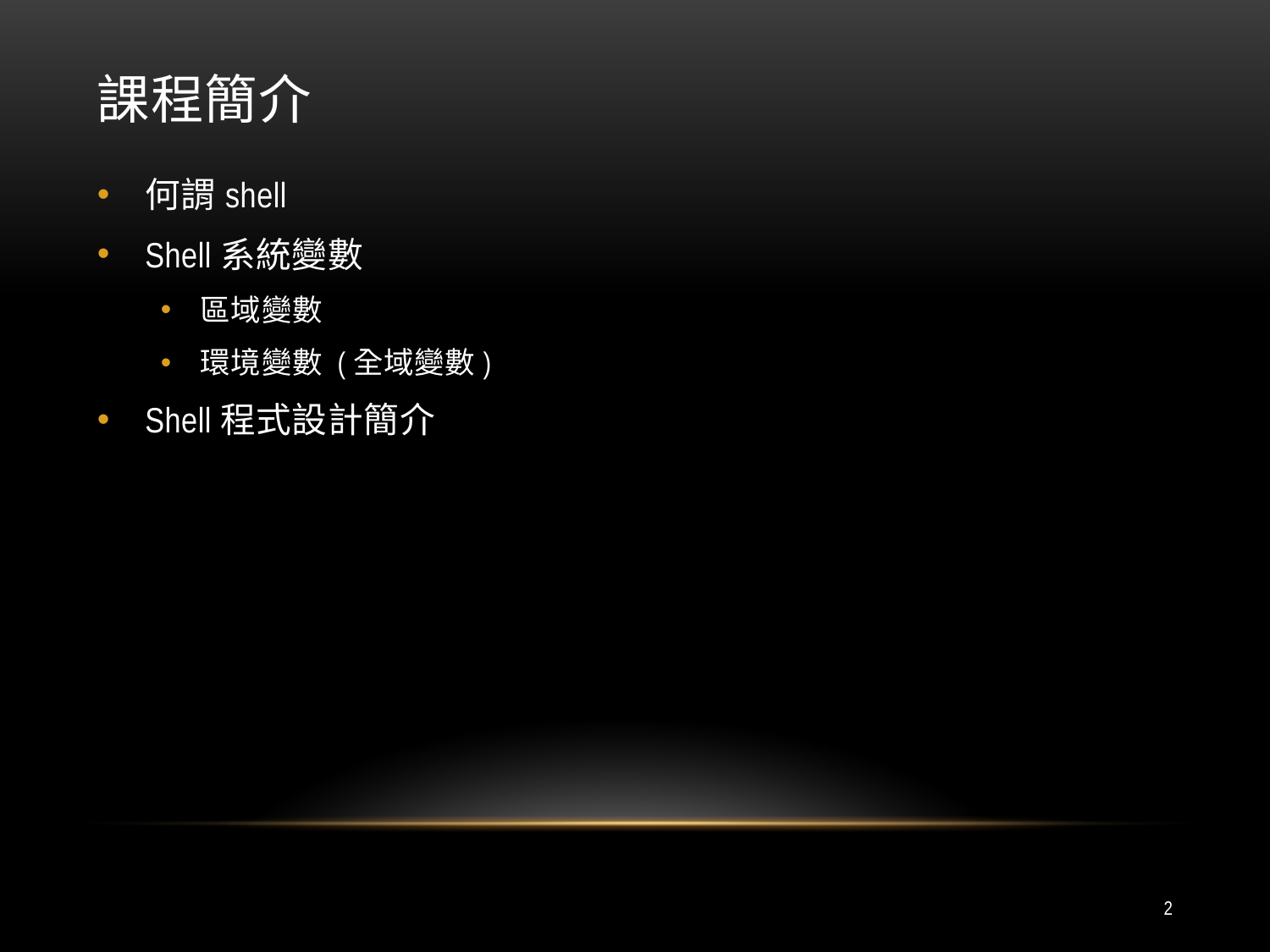

# 課程簡介
何謂shell
Shell系統變數
區域變數
環境變數 (全域變數)
Shell程式設計簡介
2